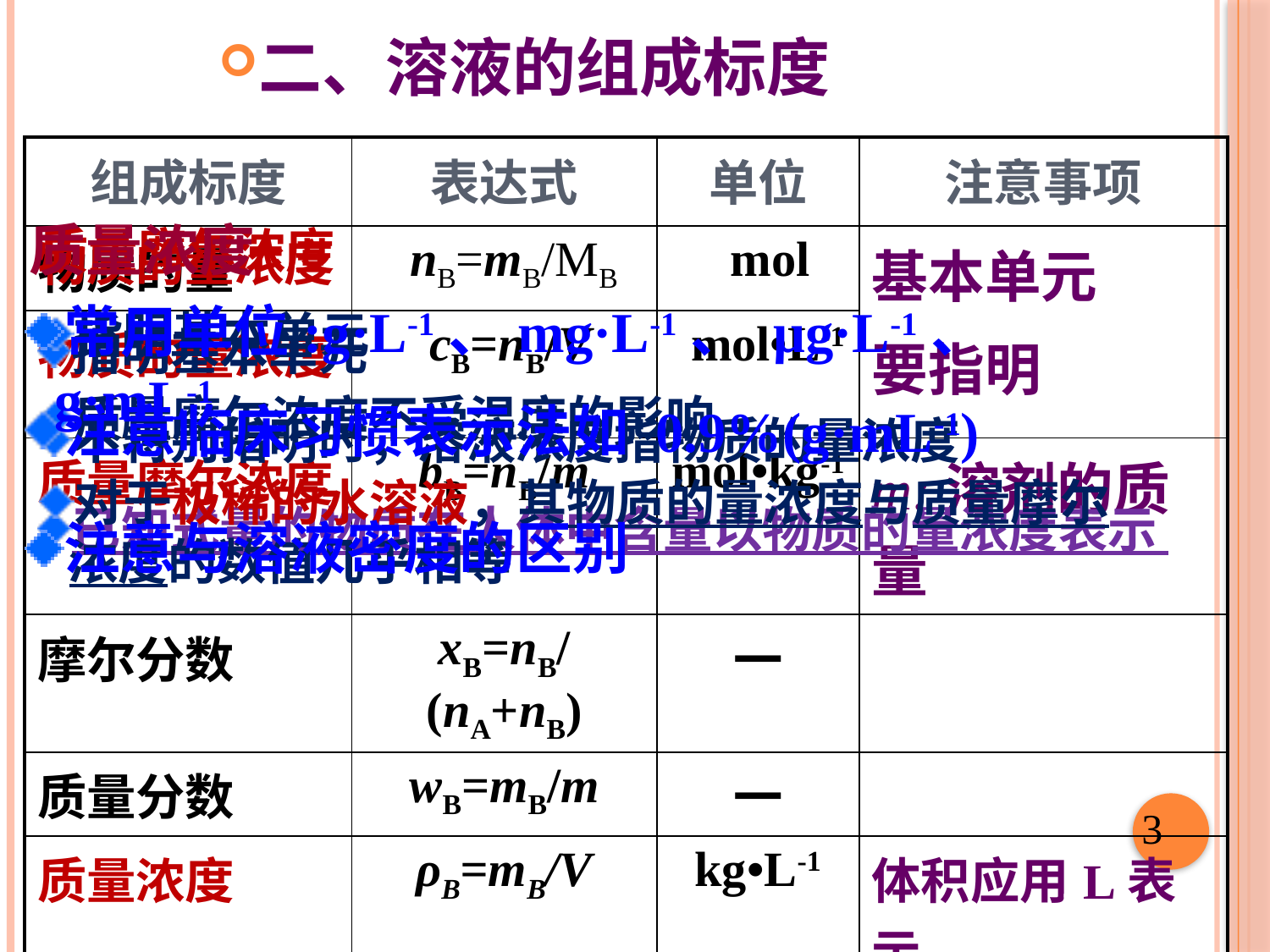

二、溶液的组成标度
| 组成标度 | 表达式 | 单位 | 注意事项 |
| --- | --- | --- | --- |
| 物质的量 | nB=mB/MB | mol | 基本单元 要指明 |
| 物质的量浓度 | cB=nB/V | mol•L-1 |  |
| 质量摩尔浓度 | bB=nB/m | mol•kg-1 | m:溶剂的质量 |
| 摩尔分数 | xB=nB/(nA+nB) | 一 |  |
| 质量分数 | wB=mB/m | 一 |  |
| 质量浓度 | ρB=mB/V | kg•L-1 | 体积应用L表示 |
物质的量浓度
指明基本单元
不特别指明时，溶液浓度指物质的量浓度
已知式量的物质在人体中含量以物质的量浓度表示
质量浓度
常用单位:g·L-1、mg·L-1、 μg·L-1、 g·mL-1
注意临床习惯表示法如 0.9%(g·mL-1)
注意与溶液密度的区别
质量摩尔浓度
指明基本单元
质量摩尔浓度不受温度的影响
对于极稀的水溶液，其物质的量浓度与质量摩尔浓度的数值几乎相等
3
3
3